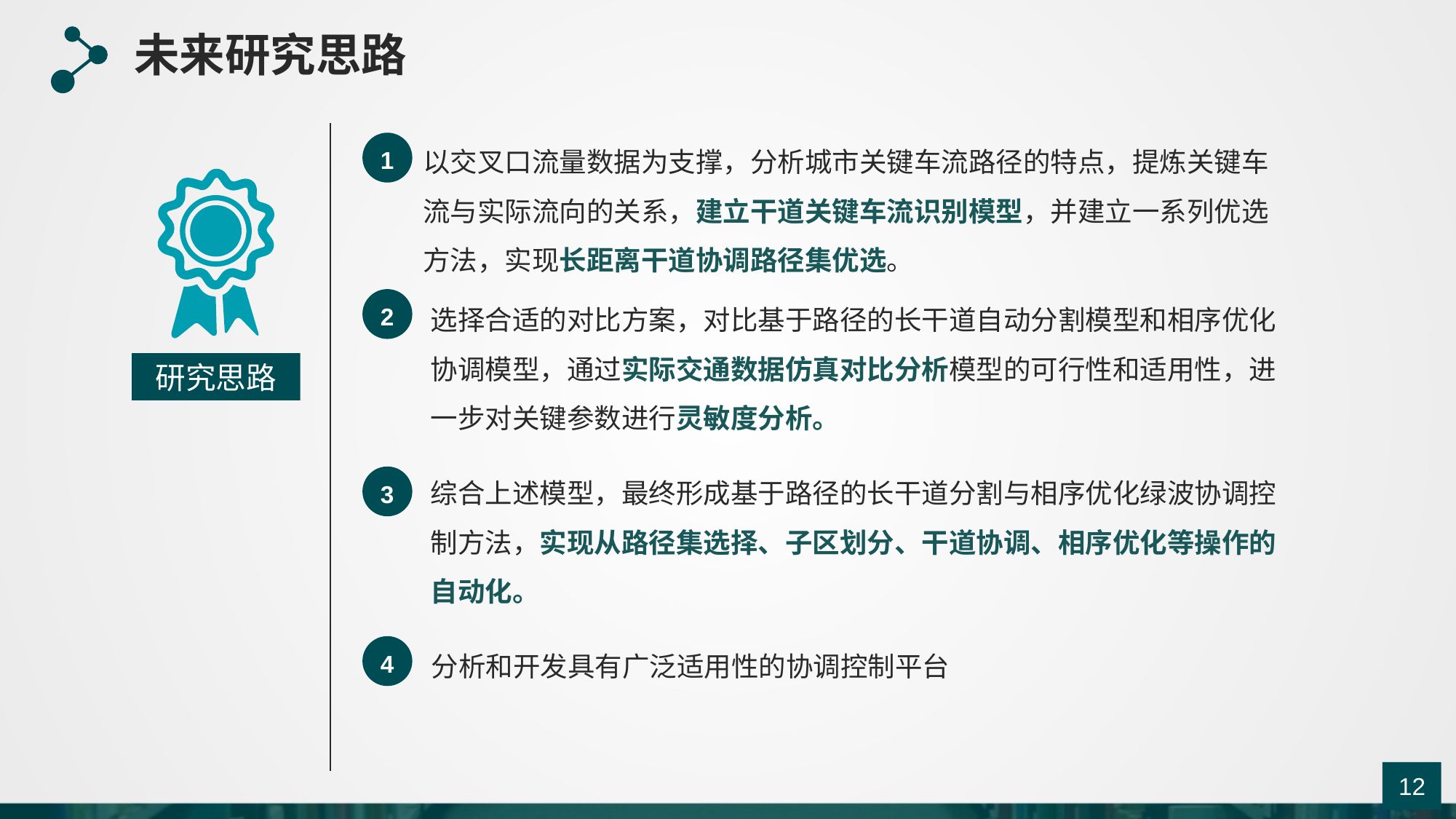

未来研究思路

以交叉口流量数据为支撑，分析城市关键车流路径的特点，提炼关键车流与实际流向的关系，建立干道关键车流识别模型，并建立一系列优选方法，实现长距离干道协调路径集优选。
1

选择合适的对比方案，对比基于路径的长干道自动分割模型和相序优化协调模型，通过实际交通数据仿真对比分析模型的可行性和适用性，进一步对关键参数进行灵敏度分析。
2
研究思路
综合上述模型，最终形成基于路径的长干道分割与相序优化绿波协调控制方法，实现从路径集选择、子区划分、干道协调、相序优化等操作的自动化。
3
分析和开发具有广泛适用性的协调控制平台
4